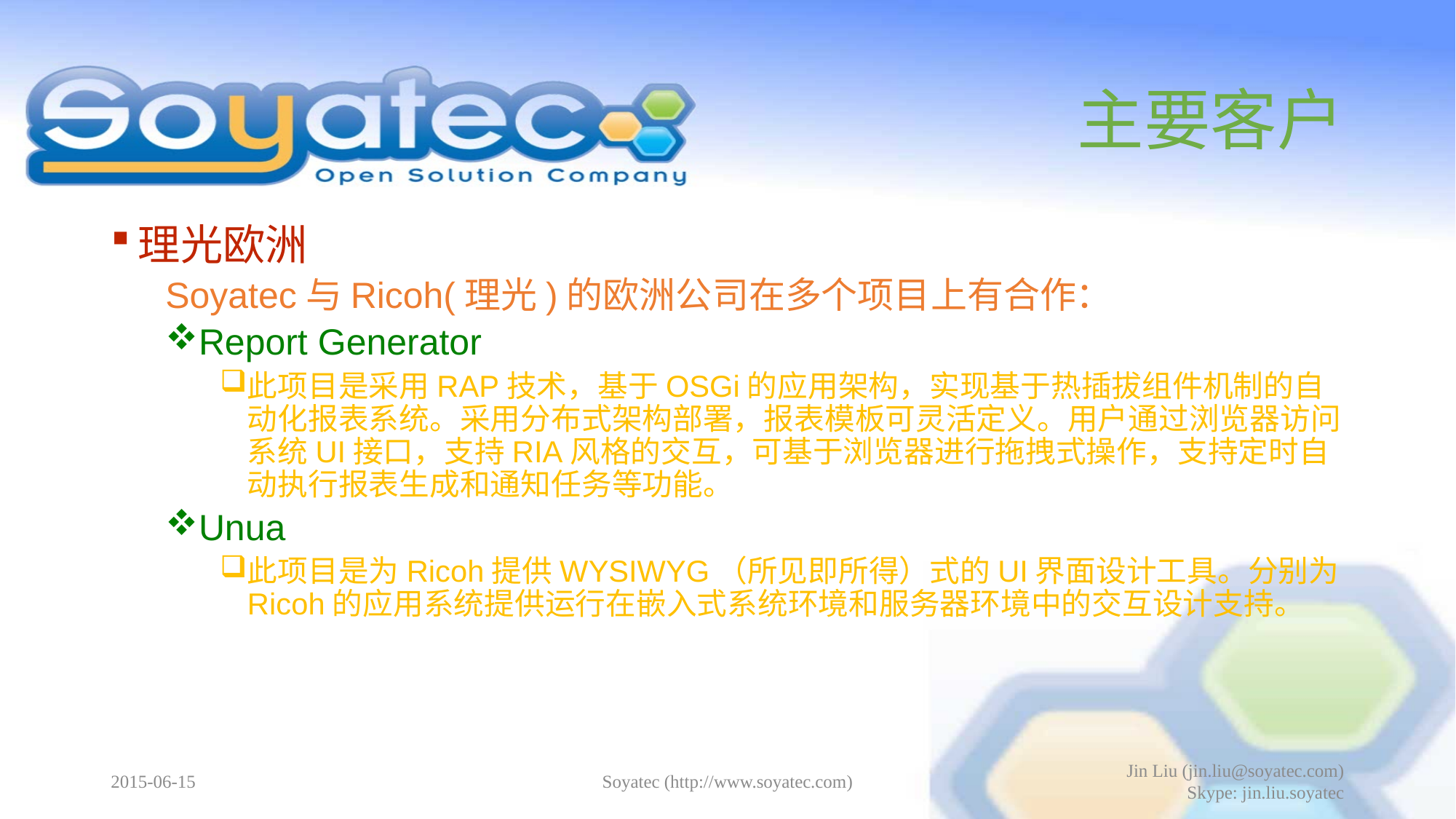

# 主要客户
理光欧洲
Soyatec与Ricoh(理光)的欧洲公司在多个项目上有合作：
Report Generator
此项目是采用RAP技术，基于OSGi的应用架构，实现基于热插拔组件机制的自动化报表系统。采用分布式架构部署，报表模板可灵活定义。用户通过浏览器访问系统UI接口，支持RIA风格的交互，可基于浏览器进行拖拽式操作，支持定时自动执行报表生成和通知任务等功能。
Unua
此项目是为Ricoh提供WYSIWYG（所见即所得）式的UI界面设计工具。分别为Ricoh的应用系统提供运行在嵌入式系统环境和服务器环境中的交互设计支持。

2015-06-15
Soyatec (http://www.soyatec.com)
Jin Liu (jin.liu@soyatec.com)
Skype: jin.liu.soyatec